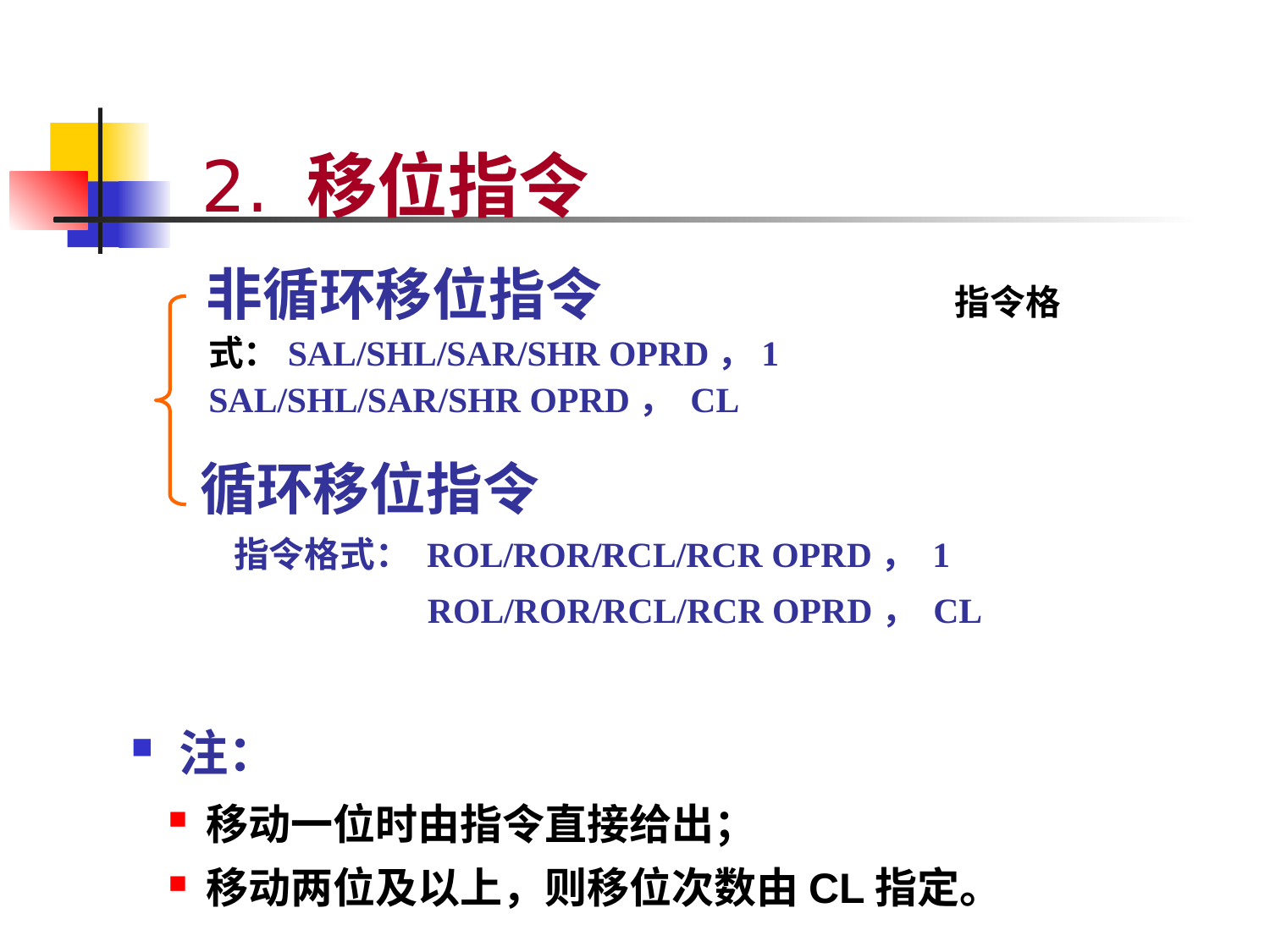

# 2. 移位指令
   非循环移位指令                                    指令格式：SAL/SHL/SAR/SHR OPRD，1    SAL/SHL/SAR/SHR OPRD， CL
  循环移位指令
        指令格式： ROL/ROR/RCL/RCR OPRD， 1
                              ROL/ROR/RCL/RCR OPRD， CL

注：
移动一位时由指令直接给出；
移动两位及以上，则移位次数由CL指定。

130